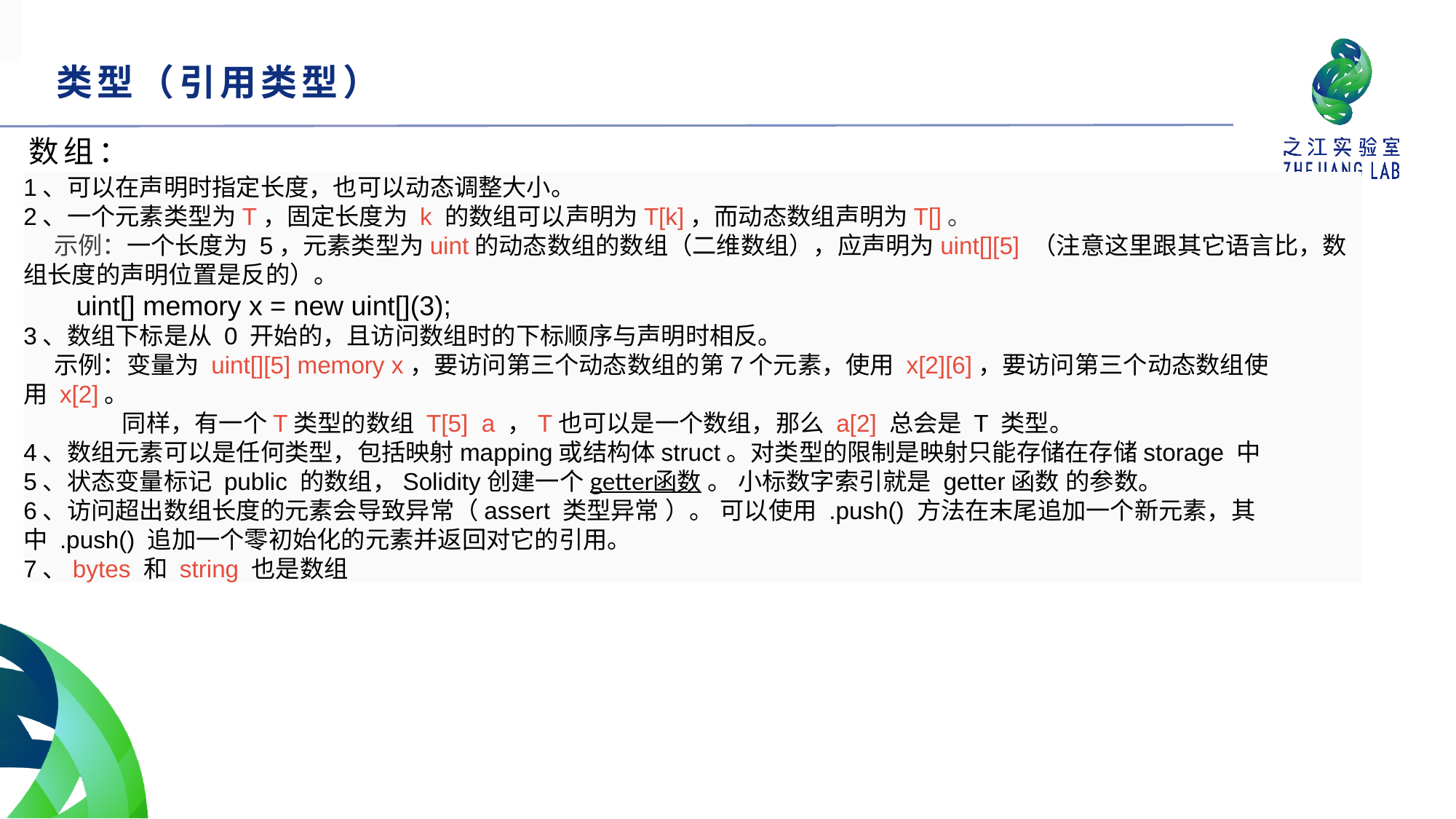

类型（引用类型）

数组：
1、可以在声明时指定长度，也可以动态调整大小。
2、一个元素类型为T，固定长度为 k 的数组可以声明为T[k]，而动态数组声明为T[]。
    示例：一个长度为 5，元素类型为uint的动态数组的数组（二维数组），应声明为uint[][5] （注意这里跟其它语言比，数组长度的声明位置是反的）。
       uint[] memory x = new uint[](3);
3、数组下标是从 0 开始的，且访问数组时的下标顺序与声明时相反。
    示例：变量为 uint[][5] memory x，要访问第三个动态数组的第7个元素，使用 x[2][6]，要访问第三个动态数组使用 x[2]。
               同样，有一个T类型的数组 T[5]  a ，T也可以是一个数组，那么 a[2] 总会是 T 类型。
4、数组元素可以是任何类型，包括映射mapping或结构体struct。对类型的限制是映射只能存储在存储storage 中
5、状态变量标记 public 的数组，Solidity创建一个 getter函数 。 小标数字索引就是 getter函数 的参数。
6、访问超出数组长度的元素会导致异常（assert 类型异常 ）。 可以使用 .push() 方法在末尾追加一个新元素，其中 .push() 追加一个零初始化的元素并返回对它的引用。
7、bytes 和 string 也是数组